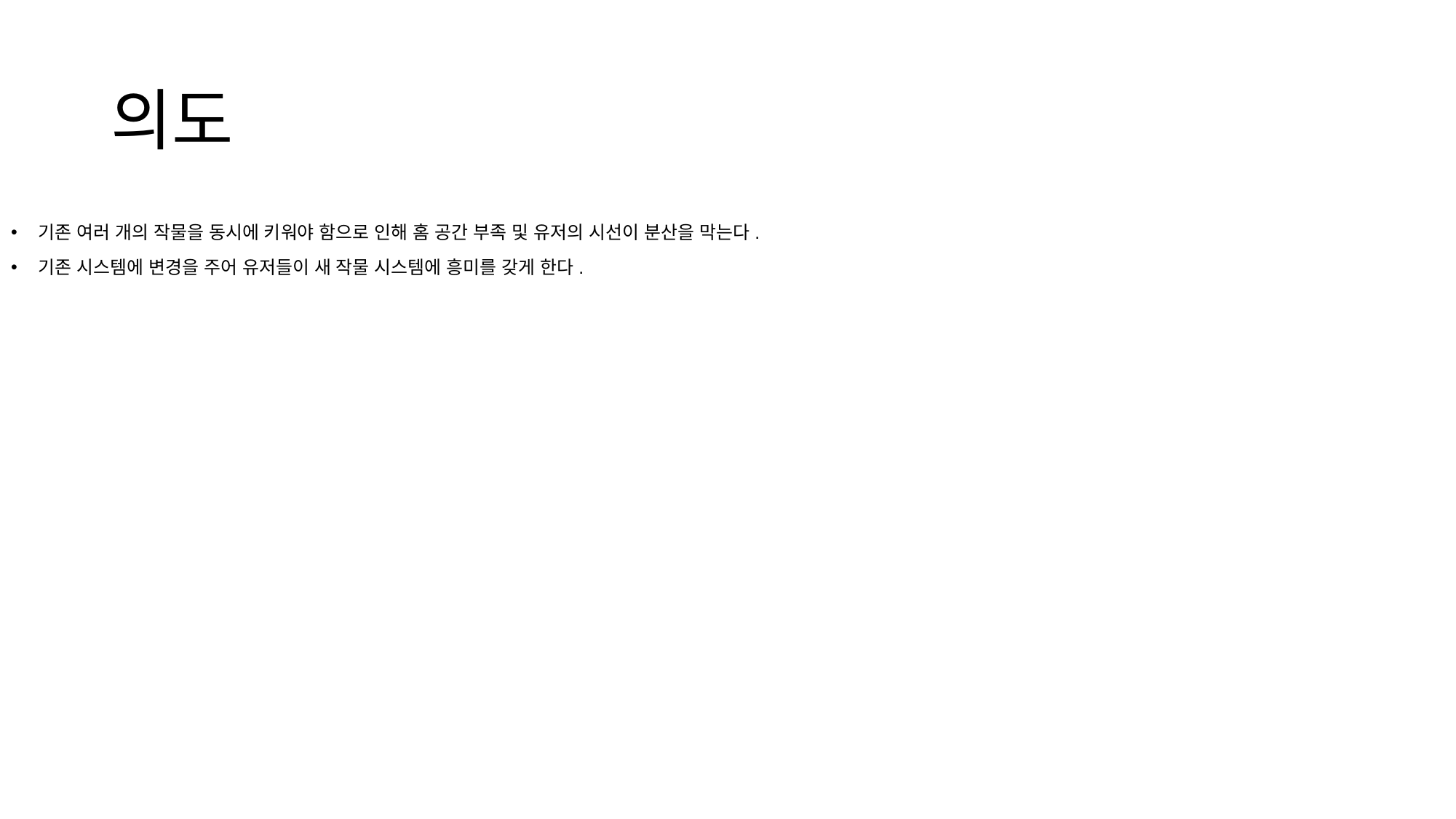

# 의도
기존 여러 개의 작물을 동시에 키워야 함으로 인해 홈 공간 부족 및 유저의 시선이 분산을 막는다.
기존 시스템에 변경을 주어 유저들이 새 작물 시스템에 흥미를 갖게 한다.